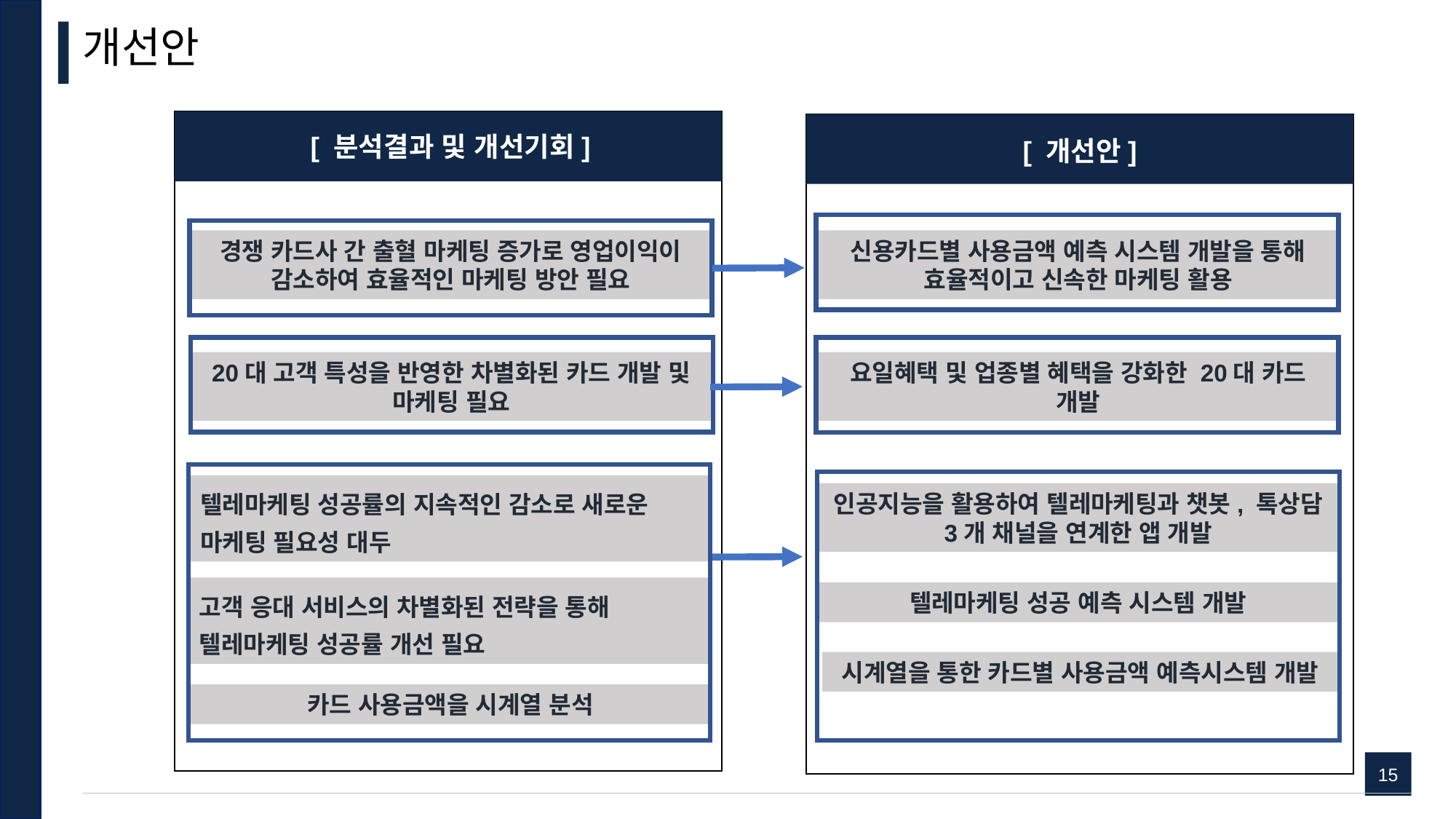

개선안

[ 분석결과 및 개선기회]

[ 개선안]
ㄴㅇ

경쟁 카드사 간 출혈 마케팅 증가로 영업이익이 감소하여 효율적인 마케팅 방안 필요
신용카드별 사용금액 예측 시스템 개발을 통해 효율적이고 신속한 마케팅 활용

20대 고객 특성을 반영한 차별화된 카드 개발 및 마케팅 필요
요일혜택 및 업종별 혜택을 강화한 20대 카드 개발

텔레마케팅 성공률의 지속적인 감소로 새로운 마케팅 필요성 대두
인공지능을 활용하여 텔레마케팅과 챗봇, 톡상담 3개 채널을 연계한 앱 개발
고객 응대 서비스의 차별화된 전략을 통해 텔레마케팅 성공률 개선 필요
텔레마케팅 성공 예측 시스템 개발
시계열을 통한 카드별 사용금액 예측시스템 개발
카드 사용금액을 시계열 분석
15